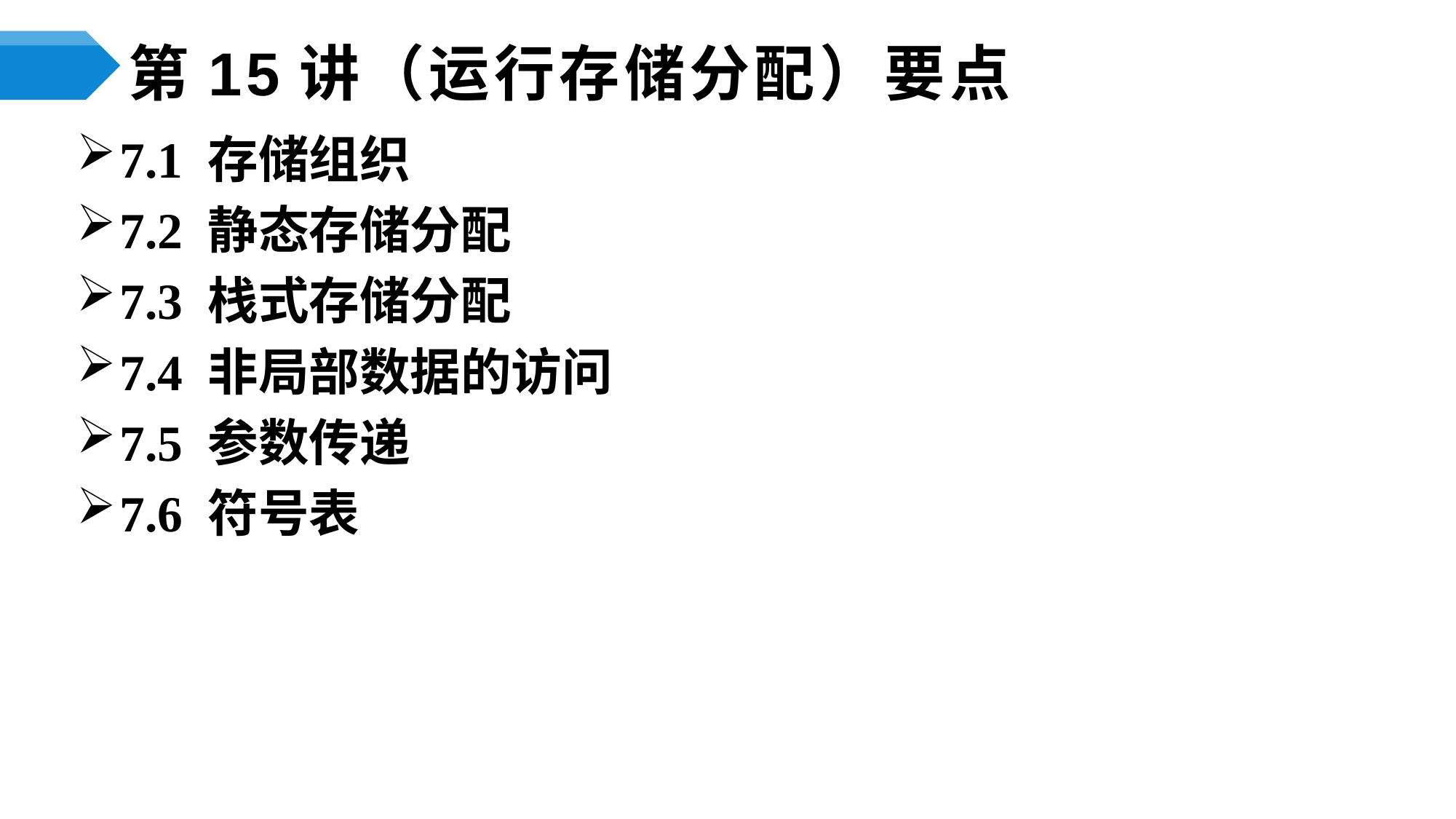

# 第15讲（运行存储分配）要点
7.1 存储组织
7.2 静态存储分配
7.3 栈式存储分配
7.4 非局部数据的访问
7.5 参数传递
7.6 符号表